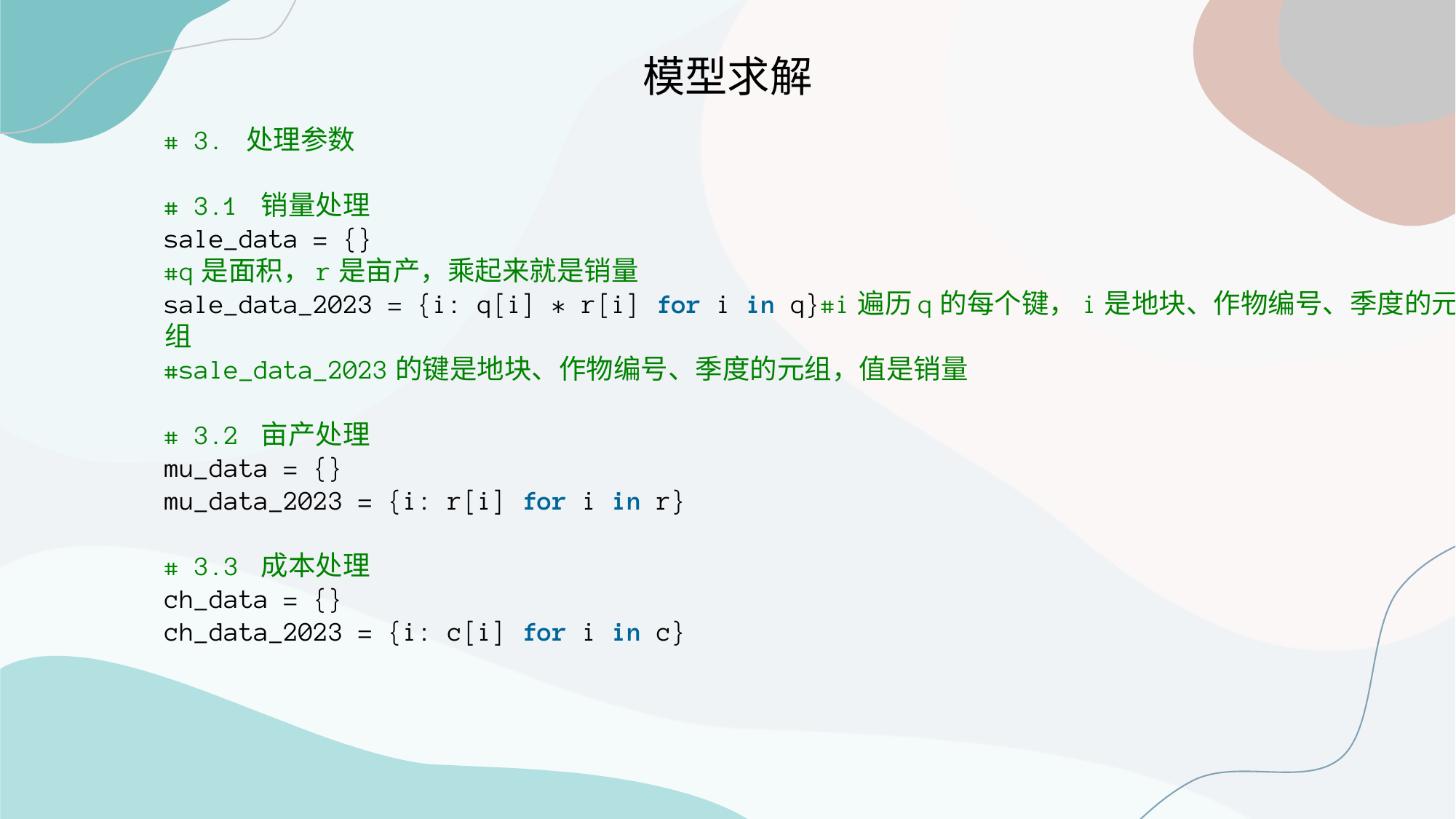

模型求解
# 3. 处理参数

# 3.1 销量处理
sale_data = {}
#q是面积，r是亩产，乘起来就是销量
sale_data_2023 = {i: q[i] * r[i] for i in q}#i遍历q的每个键，i是地块、作物编号、季度的元组
#sale_data_2023的键是地块、作物编号、季度的元组，值是销量

# 3.2 亩产处理
mu_data = {}
mu_data_2023 = {i: r[i] for i in r}

# 3.3 成本处理
ch_data = {}
ch_data_2023 = {i: c[i] for i in c}